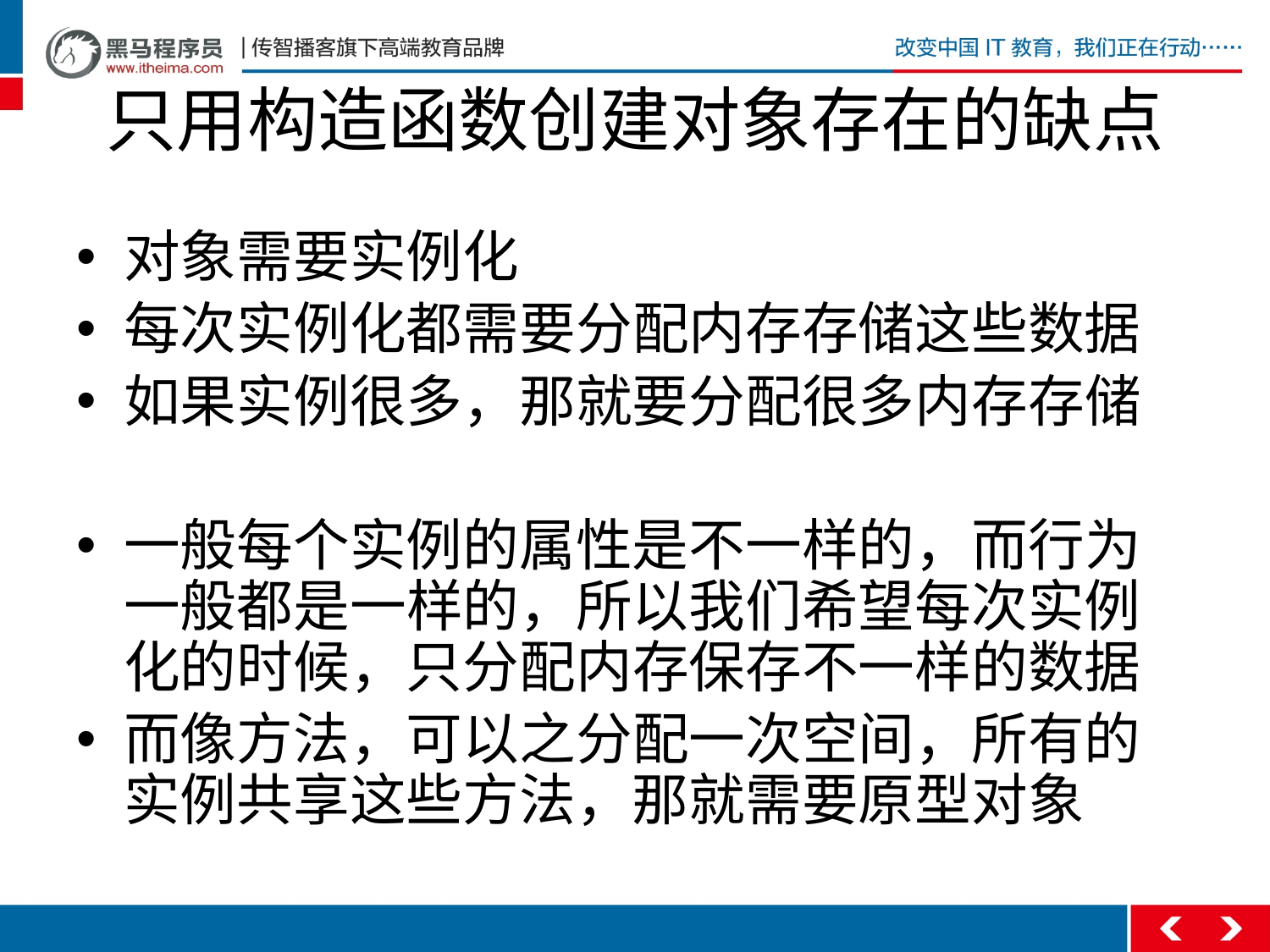

# 只用构造函数创建对象存在的缺点
对象需要实例化
每次实例化都需要分配内存存储这些数据
如果实例很多，那就要分配很多内存存储

一般每个实例的属性是不一样的，而行为一般都是一样的，所以我们希望每次实例化的时候，只分配内存保存不一样的数据
而像方法，可以之分配一次空间，所有的实例共享这些方法，那就需要原型对象